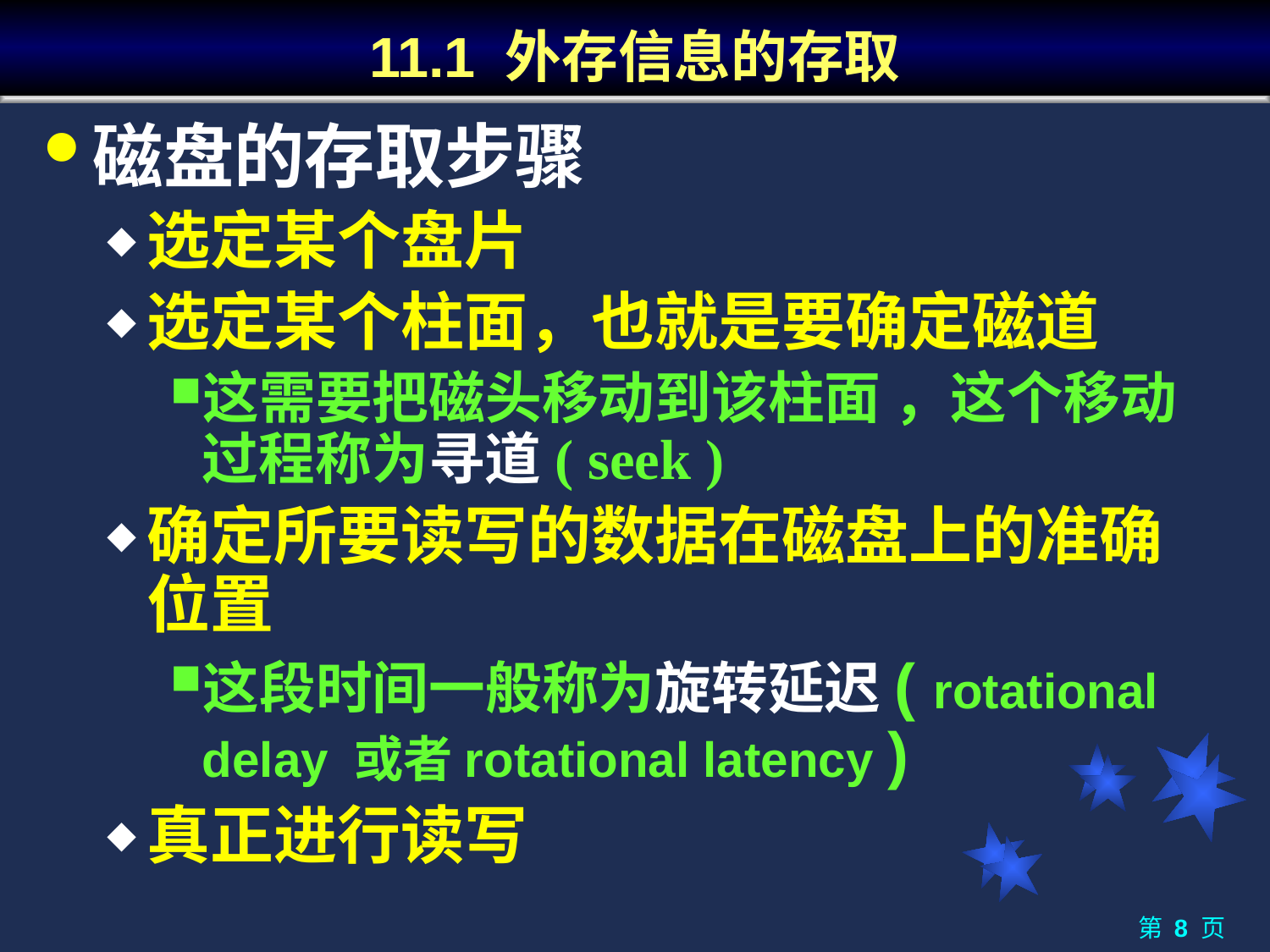

# 11.1 外存信息的存取
磁盘的存取步骤
选定某个盘片
选定某个柱面，也就是要确定磁道
这需要把磁头移动到该柱面 ，这个移动过程称为寻道( seek )
确定所要读写的数据在磁盘上的准确位置
这段时间一般称为旋转延迟( rotational delay 或者rotational latency )
真正进行读写
第 8 页